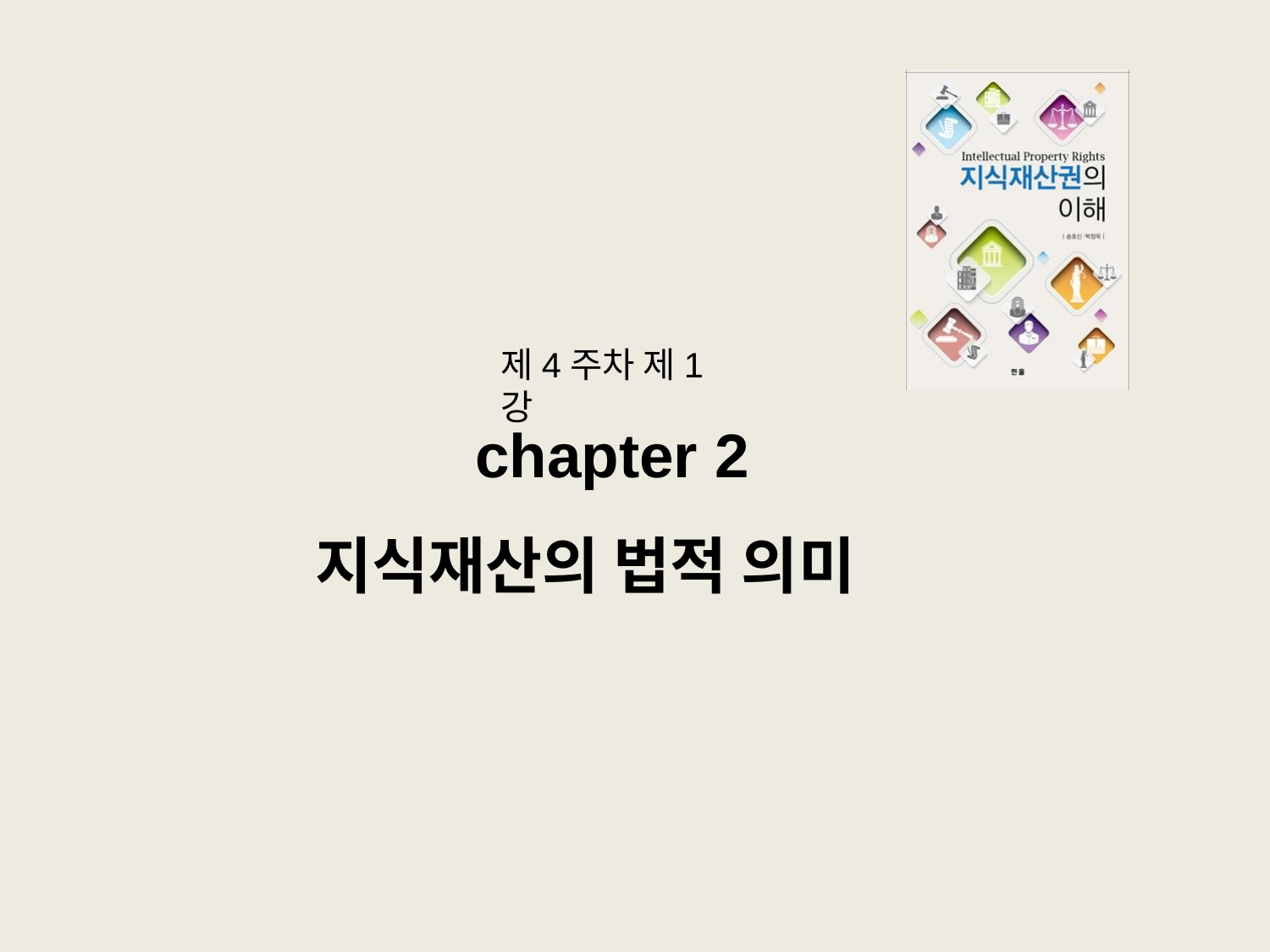

제4주차 제1강
chapter 2
지식재산의 법적 의미